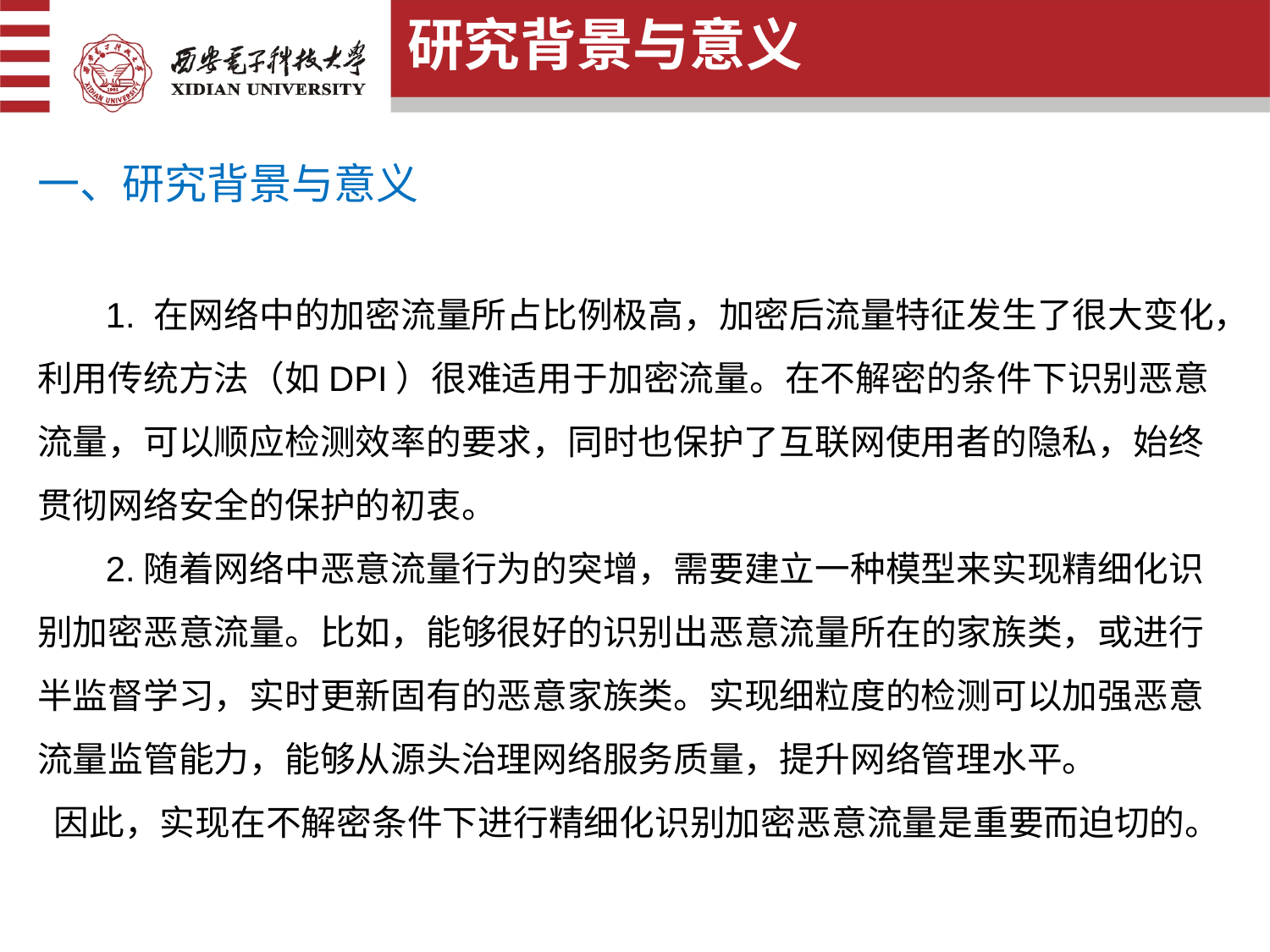

研究背景与意义
一、研究背景与意义

       1. 在网络中的加密流量所占比例极高，加密后流量特征发生了很大变化，利用传统方法（如DPI）很难适用于加密流量。在不解密的条件下识别恶意流量，可以顺应检测效率的要求，同时也保护了互联网使用者的隐私，始终贯彻网络安全的保护的初衷。
       2.随着网络中恶意流量行为的突增，需要建立一种模型来实现精细化识别加密恶意流量。比如，能够很好的识别出恶意流量所在的家族类，或进行半监督学习，实时更新固有的恶意家族类。实现细粒度的检测可以加强恶意流量监管能力，能够从源头治理网络服务质量，提升网络管理水平。
 因此，实现在不解密条件下进行精细化识别加密恶意流量是重要而迫切的。